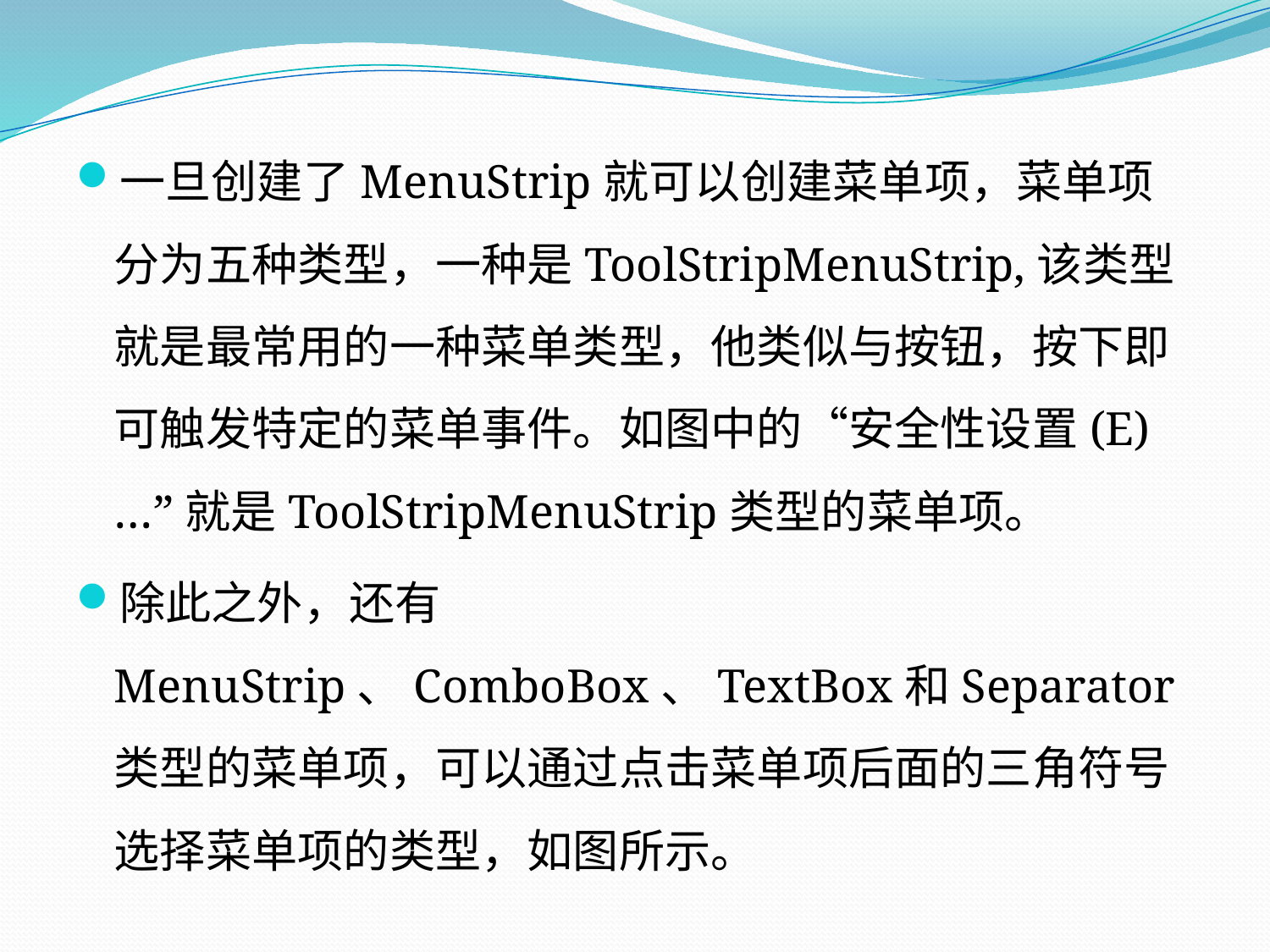

一旦创建了MenuStrip就可以创建菜单项，菜单项分为五种类型，一种是ToolStripMenuStrip,该类型就是最常用的一种菜单类型，他类似与按钮，按下即可触发特定的菜单事件。如图中的“安全性设置(E)…”就是ToolStripMenuStrip类型的菜单项。
除此之外，还有MenuStrip、ComboBox、TextBox和Separator类型的菜单项，可以通过点击菜单项后面的三角符号选择菜单项的类型，如图所示。